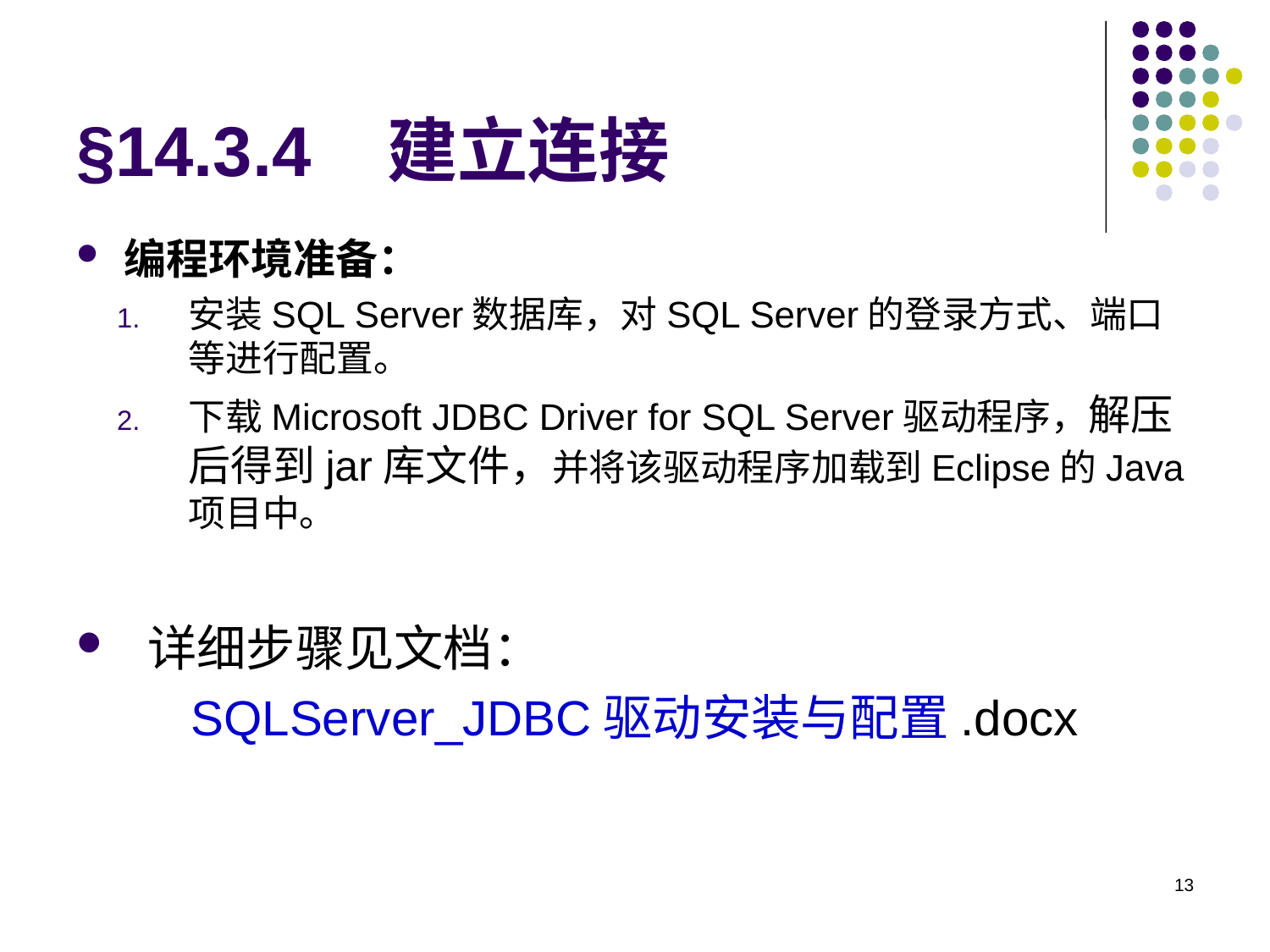

# §14.3.4   建立连接
编程环境准备：
安装SQL Server数据库，对SQL Server的登录方式、端口等进行配置。
下载Microsoft JDBC Driver for SQL Server驱动程序，解压后得到jar库文件，并将该驱动程序加载到Eclipse的Java项目中。

详细步骤见文档：
SQLServer_JDBC驱动安装与配置.docx
13